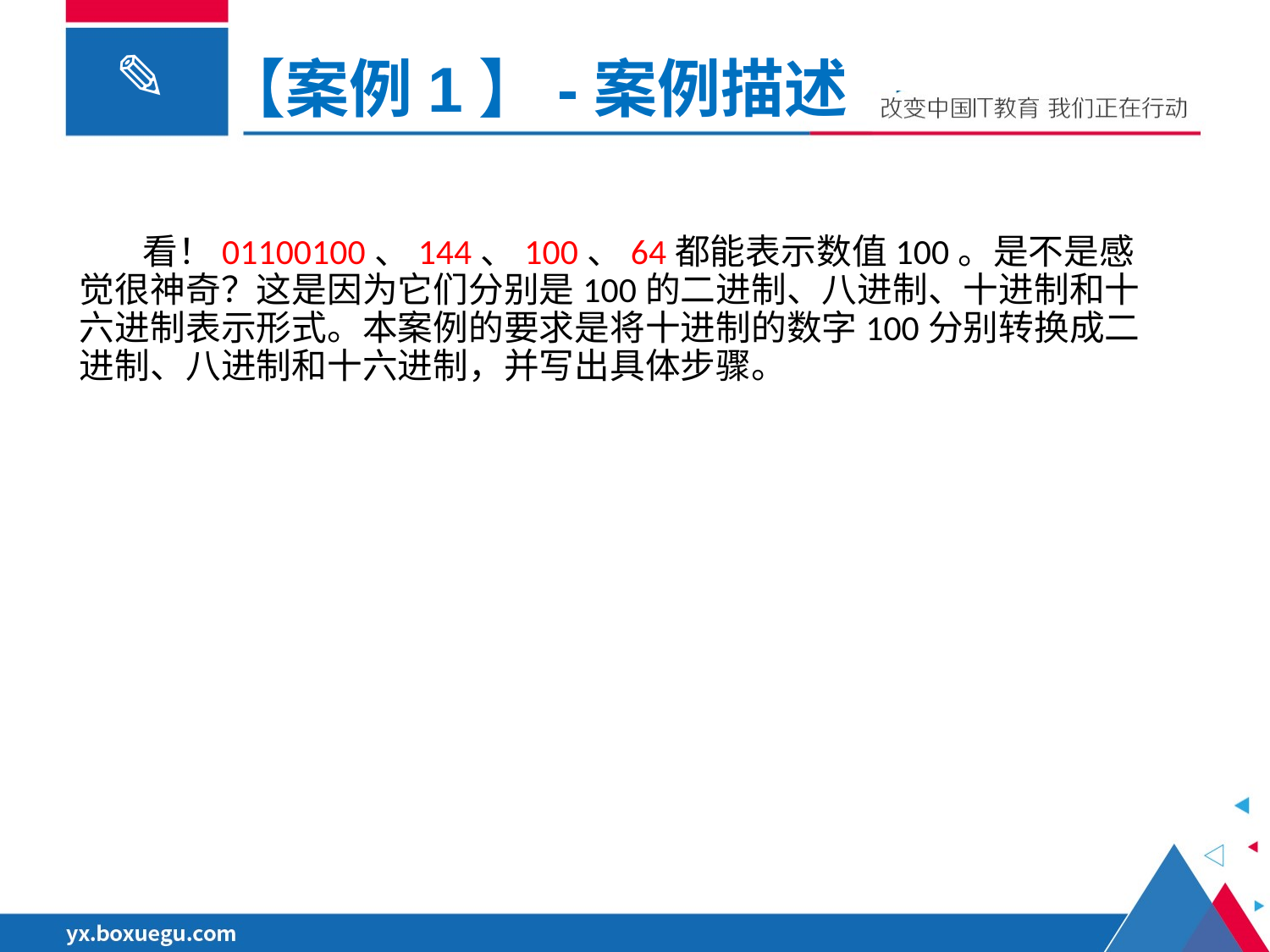

【案例1】-案例描述
       看！01100100、144、100、64都能表示数值100。是不是感觉很神奇？这是因为它们分别是100的二进制、八进制、十进制和十六进制表示形式。本案例的要求是将十进制的数字100分别转换成二进制、八进制和十六进制，并写出具体步骤。